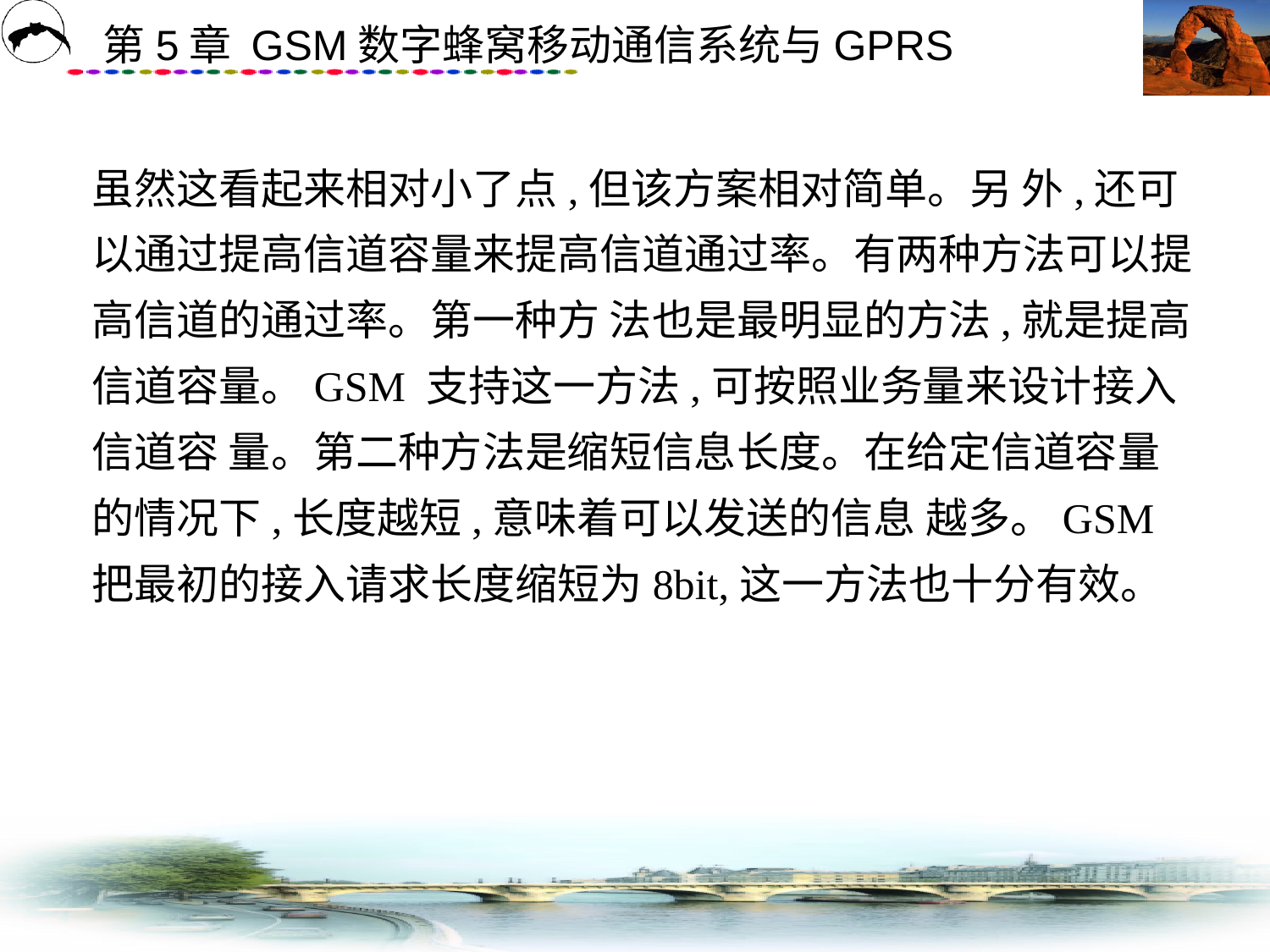

# 虽然这看起来相对小了点,但该方案相对简单。另 外,还可以通过提高信道容量来提高信道通过率。有两种方法可以提高信道的通过率。第一种方 法也是最明显的方法,就是提高信道容量。GSM 支持这一方法,可按照业务量来设计接入信道容 量。第二种方法是缩短信息长度。在给定信道容量的情况下,长度越短,意味着可以发送的信息 越多。GSM 把最初的接入请求长度缩短为8bit,这一方法也十分有效。